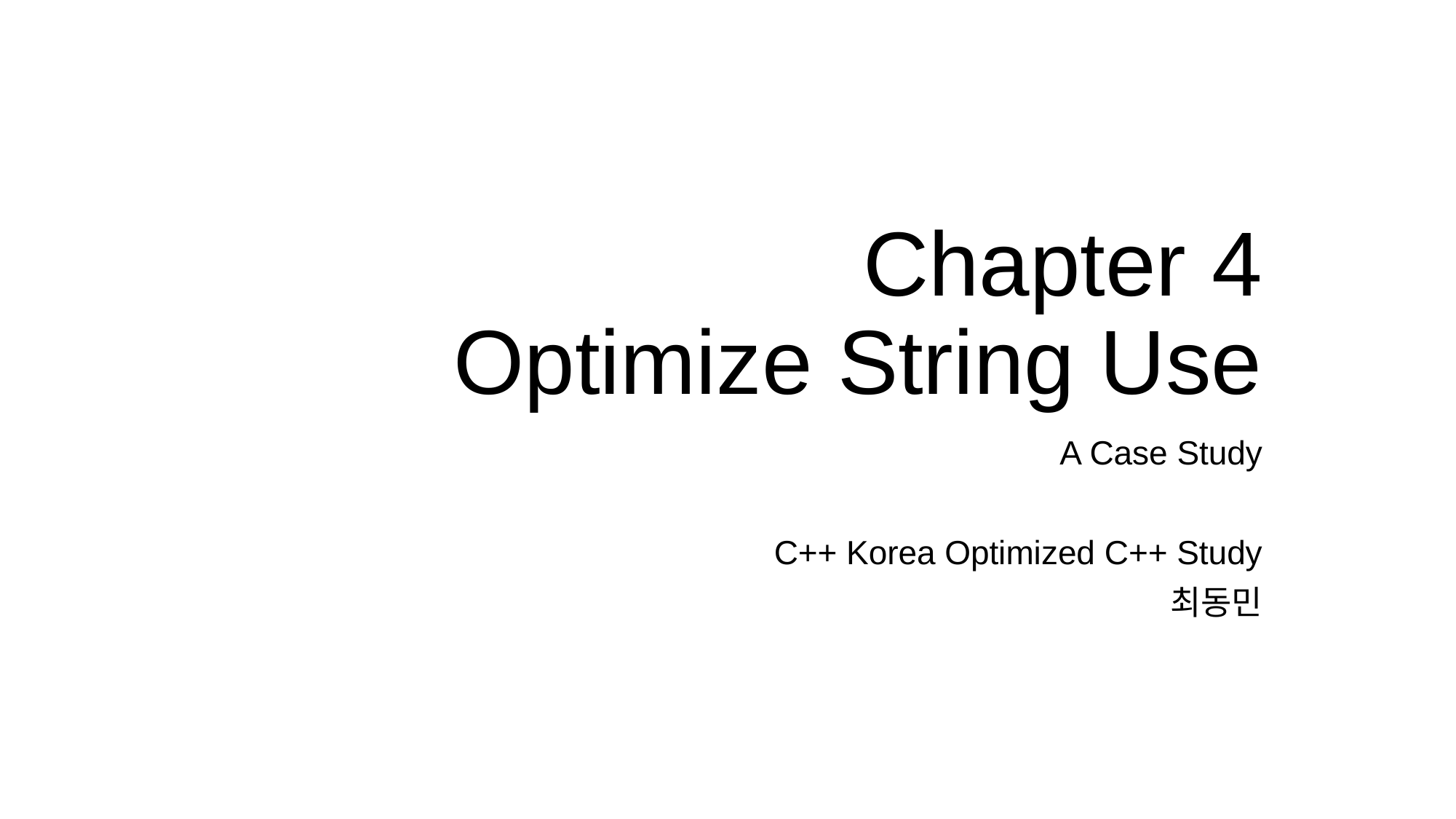

# Chapter 4 Optimize String Use
A Case Study

C++ Korea Optimized C++ Study
최동민